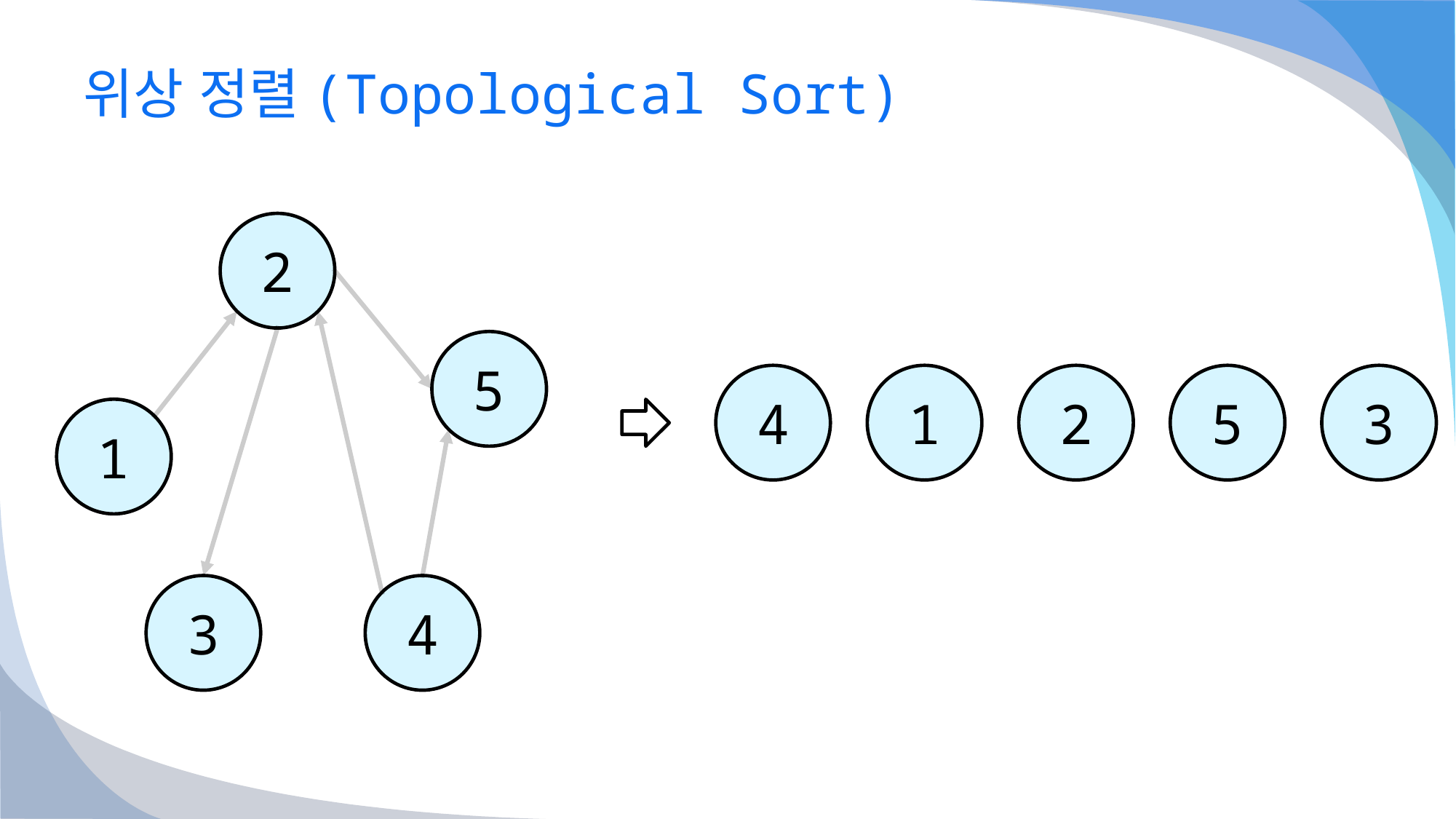

# 위상 정렬(Topological Sort)
2
5
4
1
2
5
3

1
3
4